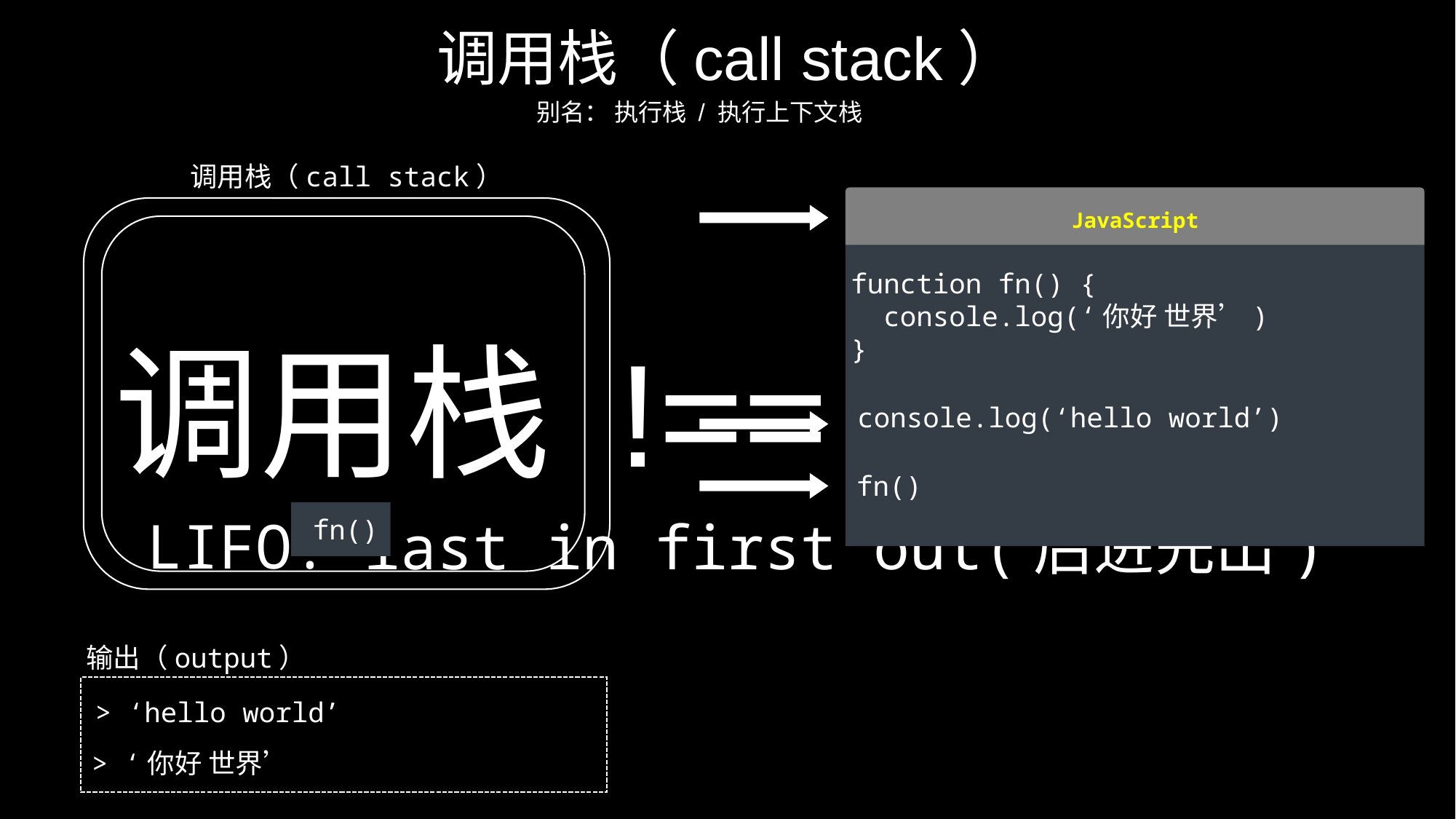

调用栈（call stack）

别名： 执行栈 / 执行上下文栈

fn()
调用栈（call stack）

JavaScript

function fn() {
  console.log(‘你好 世界’)
}
console.log(‘hello world’)
fn()

调用栈 !== 栈内存

fn()
LIFO:
last in first out(后进先出)
输出（output）

> ‘hello world’
> ‘你好 世界’